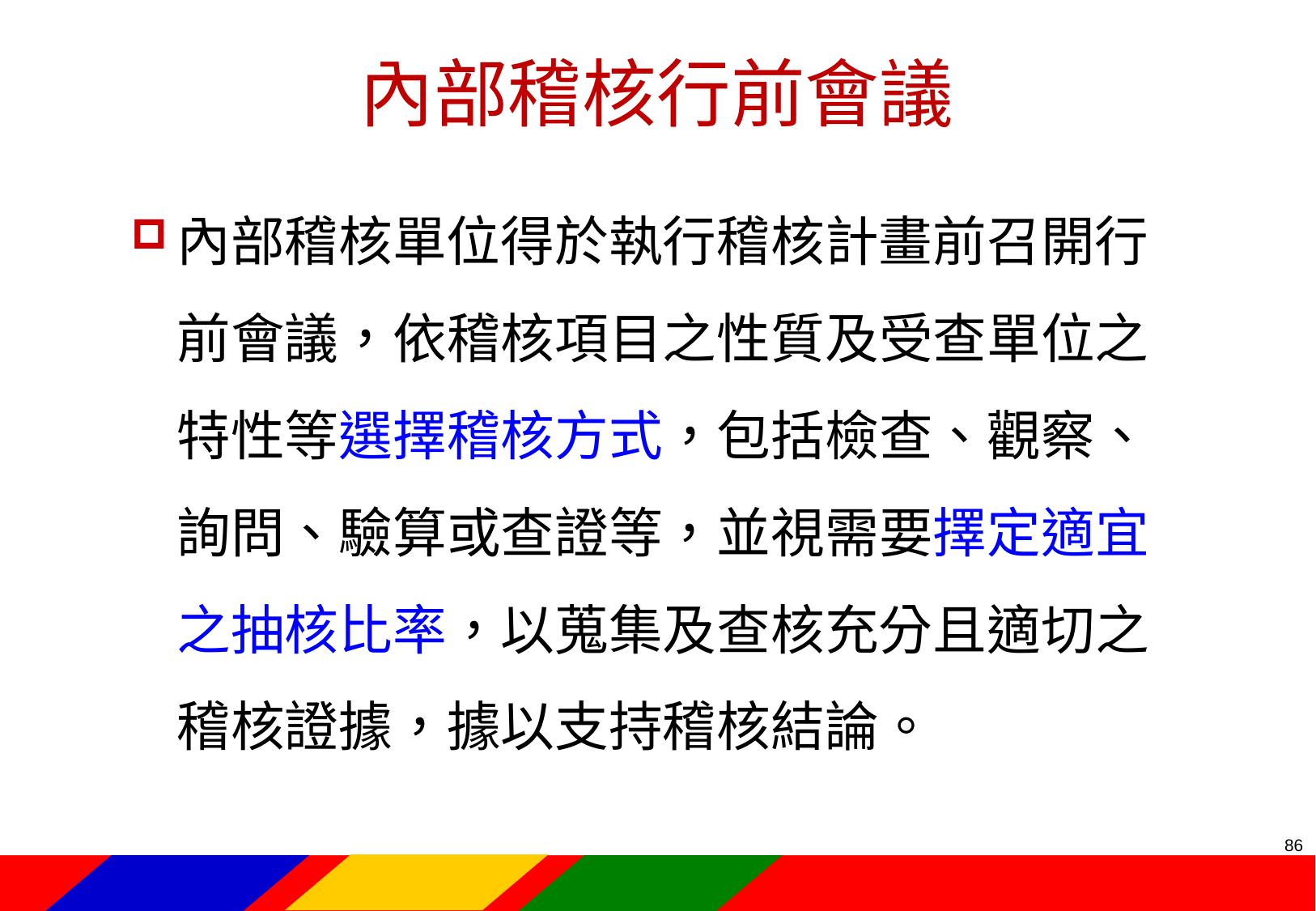

# 內部稽核行前會議
內部稽核單位得於執行稽核計畫前召開行前會議，依稽核項目之性質及受查單位之特性等選擇稽核方式，包括檢查、觀察、詢問、驗算或查證等，並視需要擇定適宜之抽核比率，以蒐集及查核充分且適切之稽核證據，據以支持稽核結論。
86